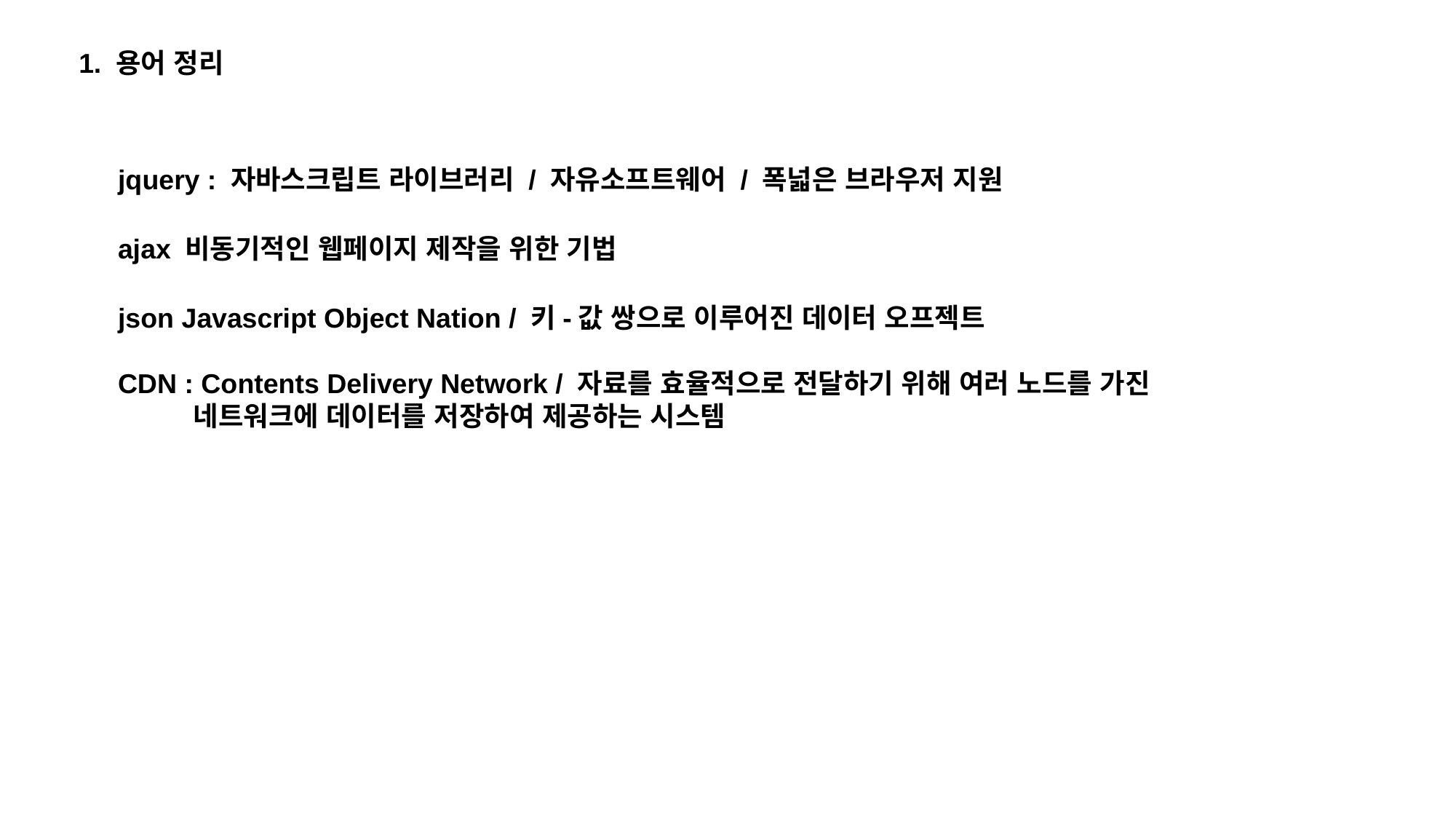

1. 용어 정리
jquery : 자바스크립트 라이브러리 / 자유소프트웨어 / 폭넓은 브라우저 지원

ajax 비동기적인 웹페이지 제작을 위한 기법

json Javascript Object Nation / 키-값 쌍으로 이루어진 데이터 오프젝트

CDN : Contents Delivery Network / 자료를 효율적으로 전달하기 위해 여러 노드를 가진
         네트워크에 데이터를 저장하여 제공하는 시스템